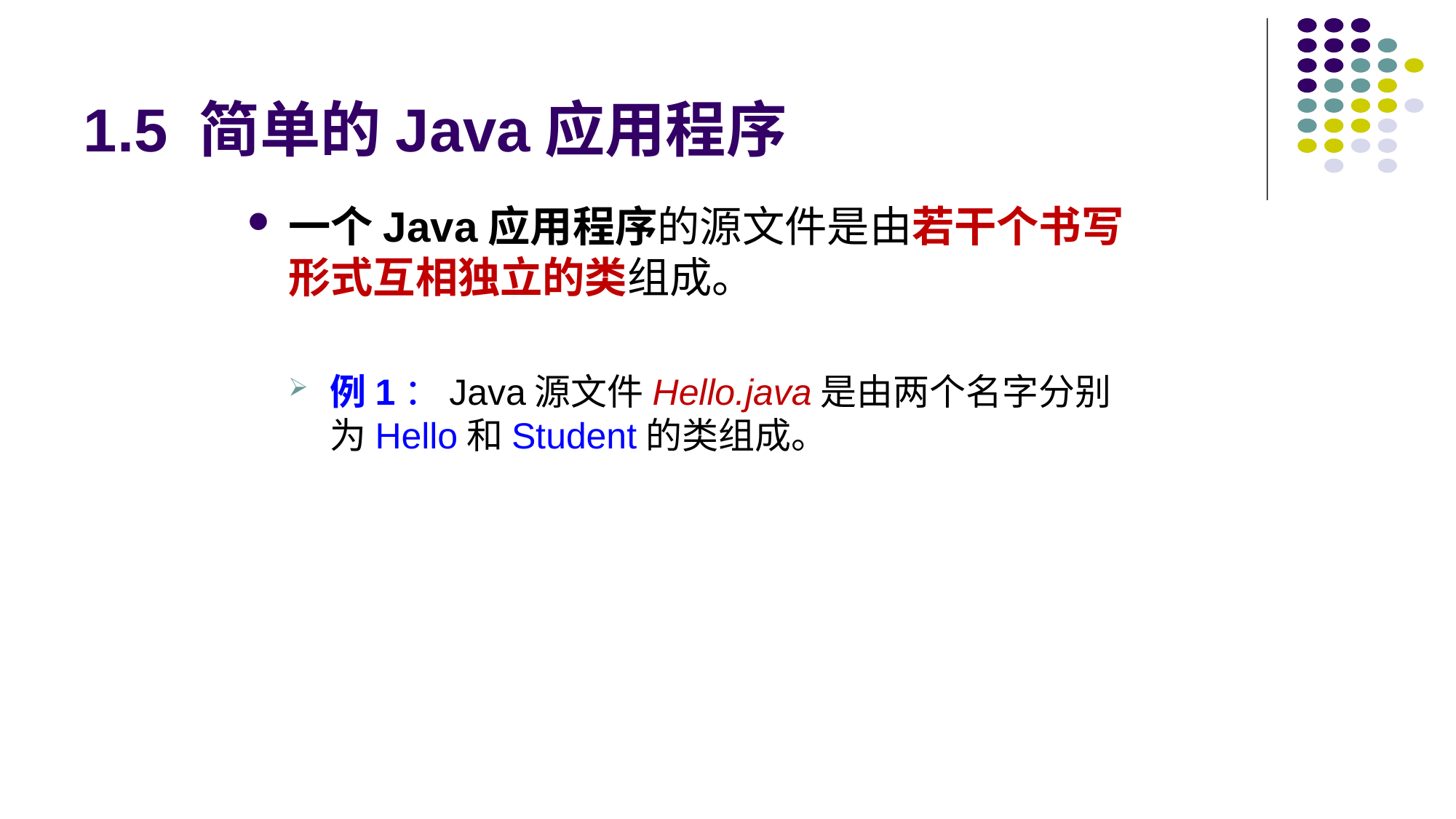

# 1.5 简单的Java应用程序
一个Java应用程序的源文件是由若干个书写形式互相独立的类组成。

例1：Java源文件Hello.java是由两个名字分别为Hello和Student的类组成。

34